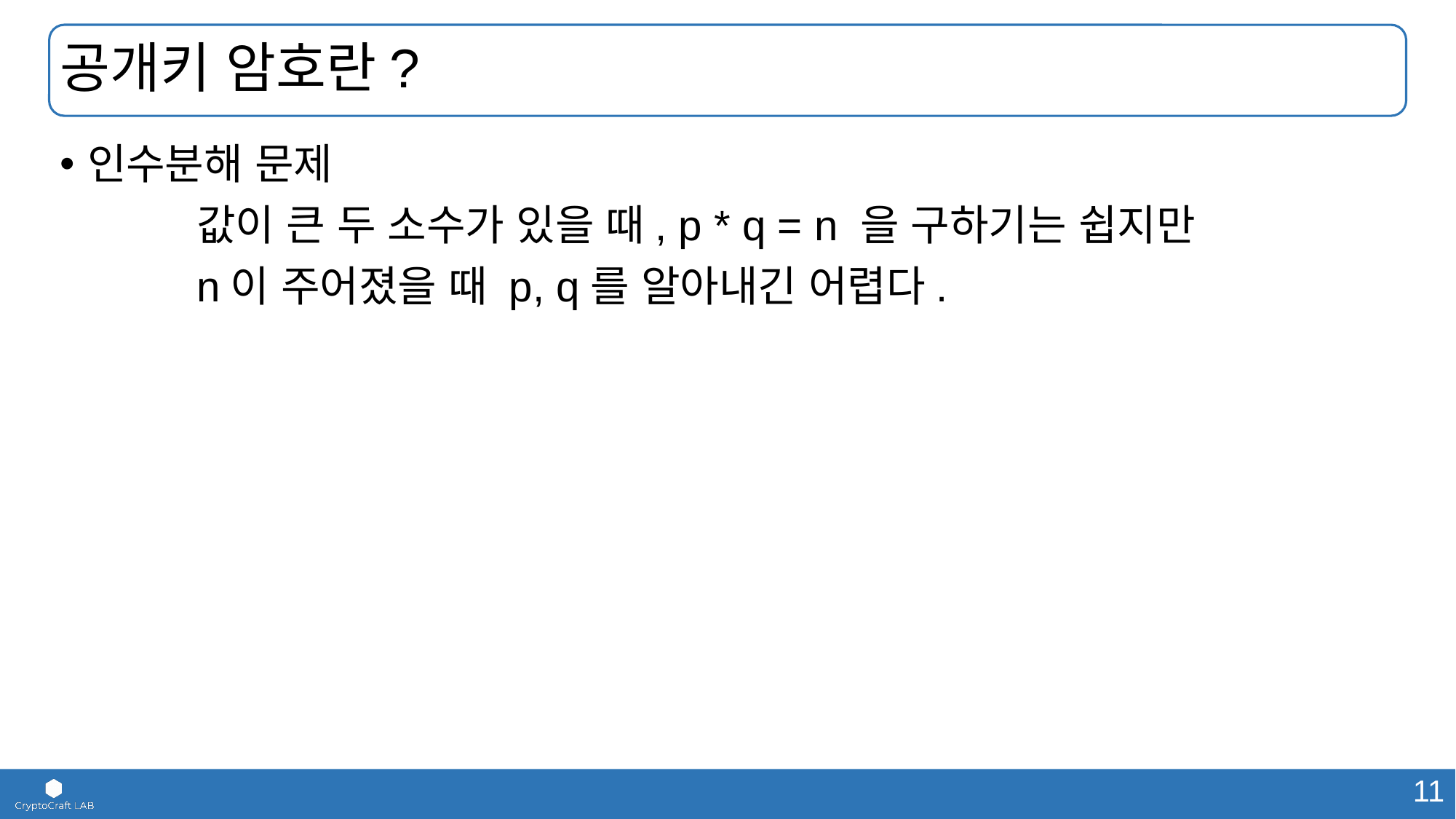

# 공개키 암호란?
인수분해 문제
		값이 큰 두 소수가 있을 때, p * q = n 을 구하기는 쉽지만
		n이 주어졌을 때 p, q를 알아내긴 어렵다.